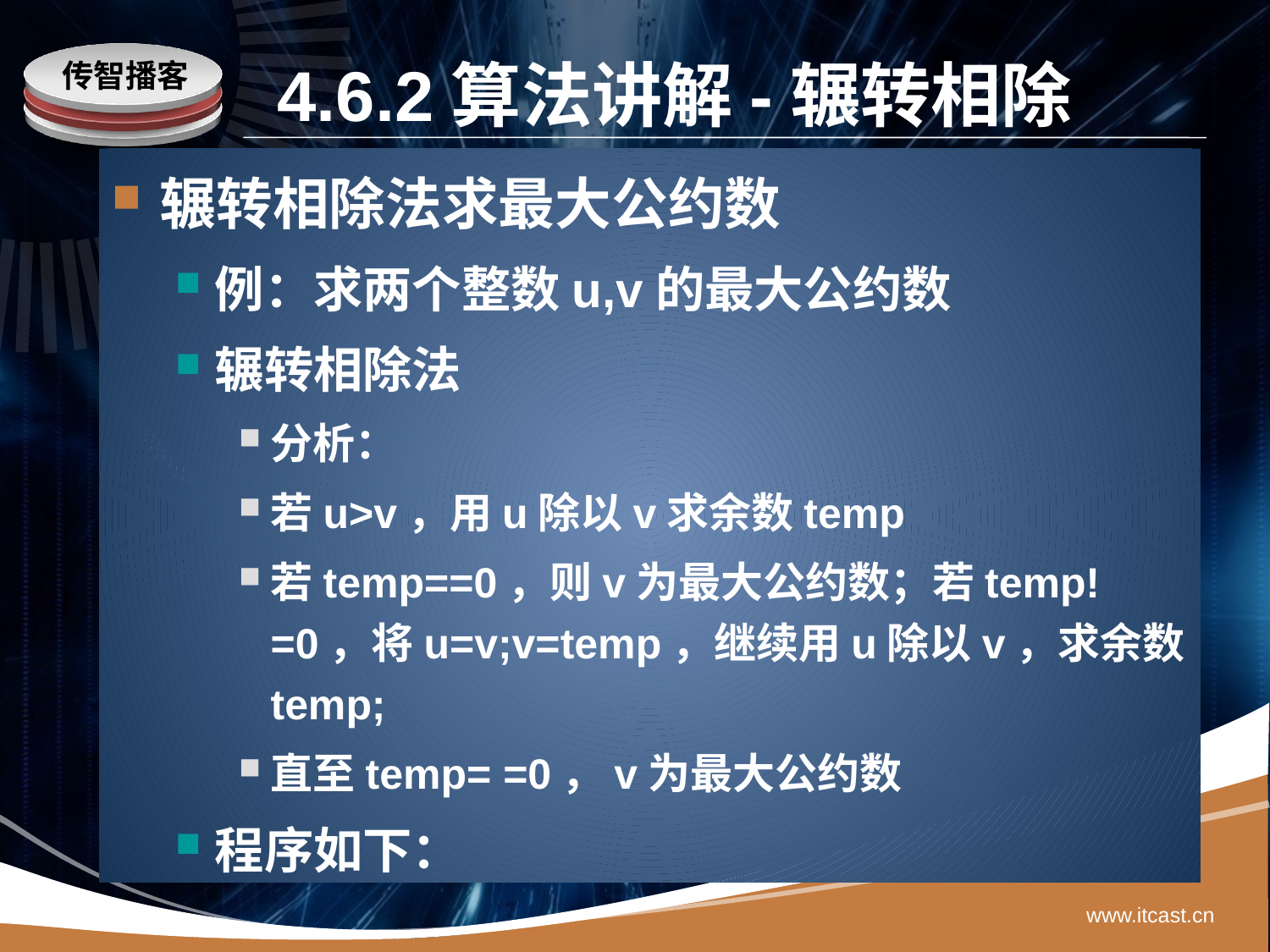

# 4.6.2算法讲解-辗转相除
辗转相除法求最大公约数
例：求两个整数u,v的最大公约数
辗转相除法
分析：
若u>v，用u除以v求余数temp
若temp==0，则v为最大公约数；若temp!=0，将u=v;v=temp，继续用u除以v，求余数temp;
直至temp= =0，v为最大公约数
程序如下：
www.itcast.cn